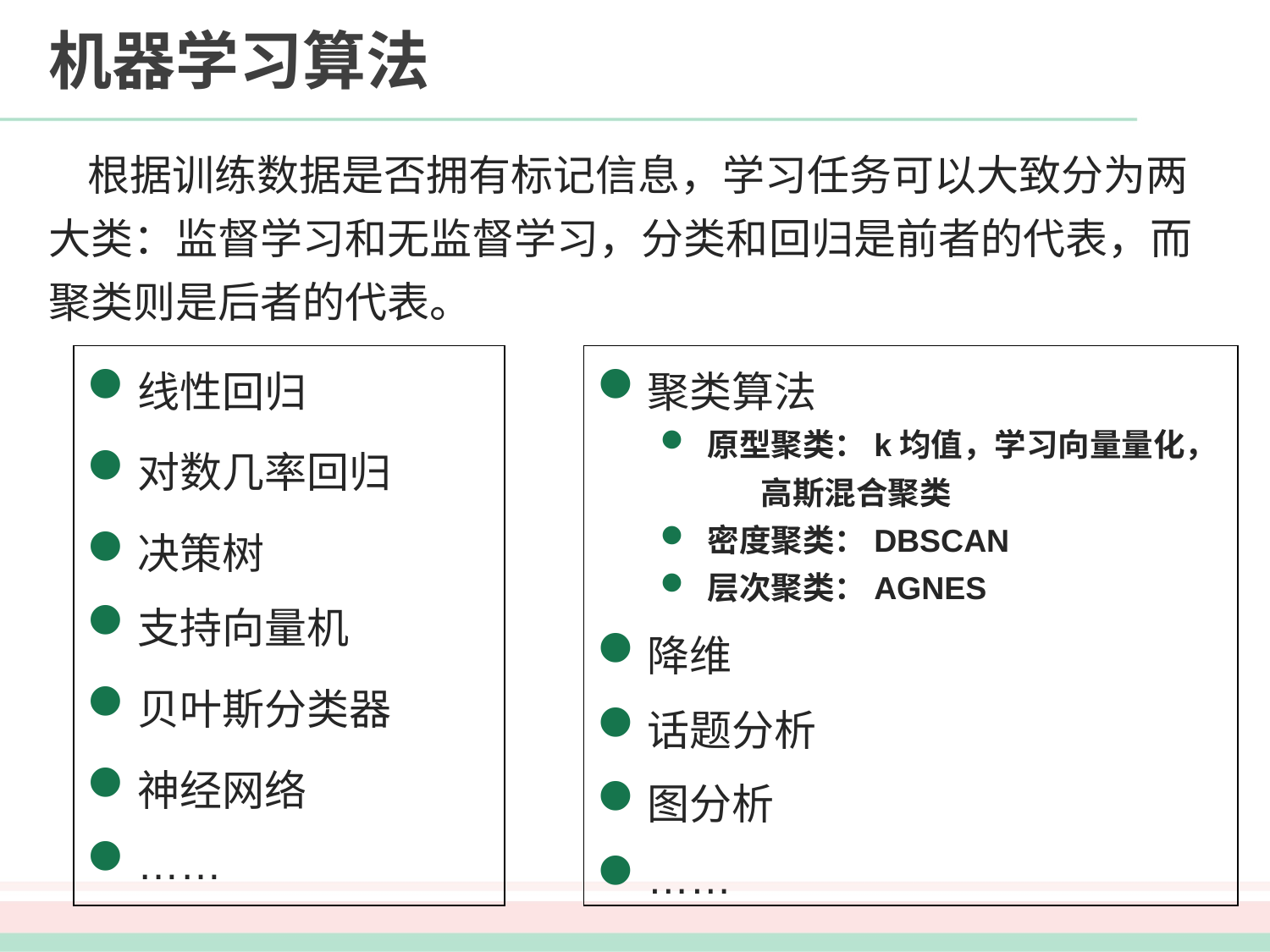

# 机器学习算法
   根据训练数据是否拥有标记信息，学习任务可以大致分为两大类：监督学习和无监督学习，分类和回归是前者的代表，而聚类则是后者的代表。
聚类算法
原型聚类：k均值，学习向量量化，
             高斯混合聚类
密度聚类：DBSCAN
层次聚类：AGNES
降维
话题分析
图分析
……
线性回归
对数几率回归
决策树
支持向量机
贝叶斯分类器
神经网络
……